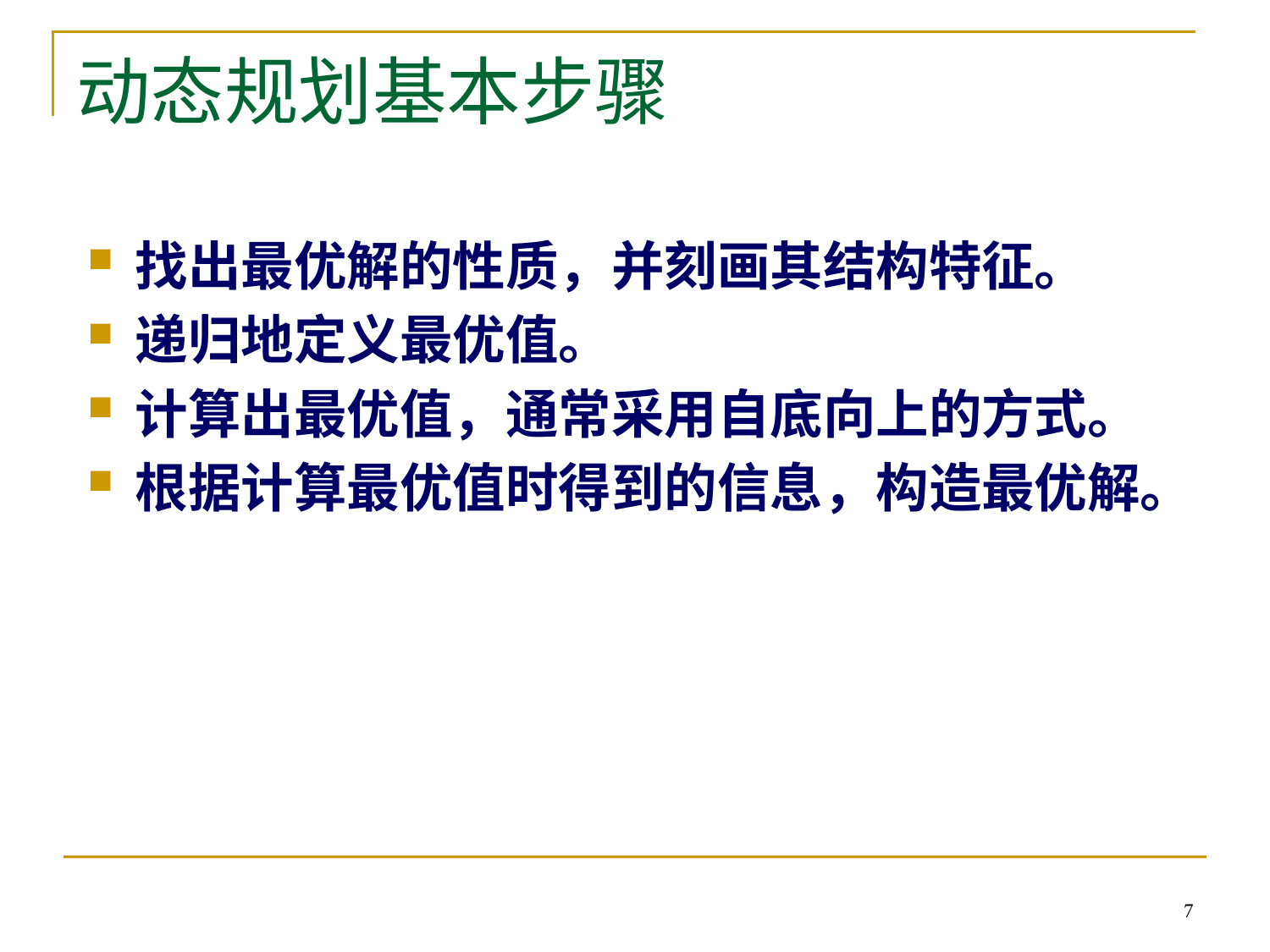

# 动态规划基本步骤
找出最优解的性质，并刻画其结构特征。
递归地定义最优值。
计算出最优值，通常采用自底向上的方式。
根据计算最优值时得到的信息，构造最优解。
7